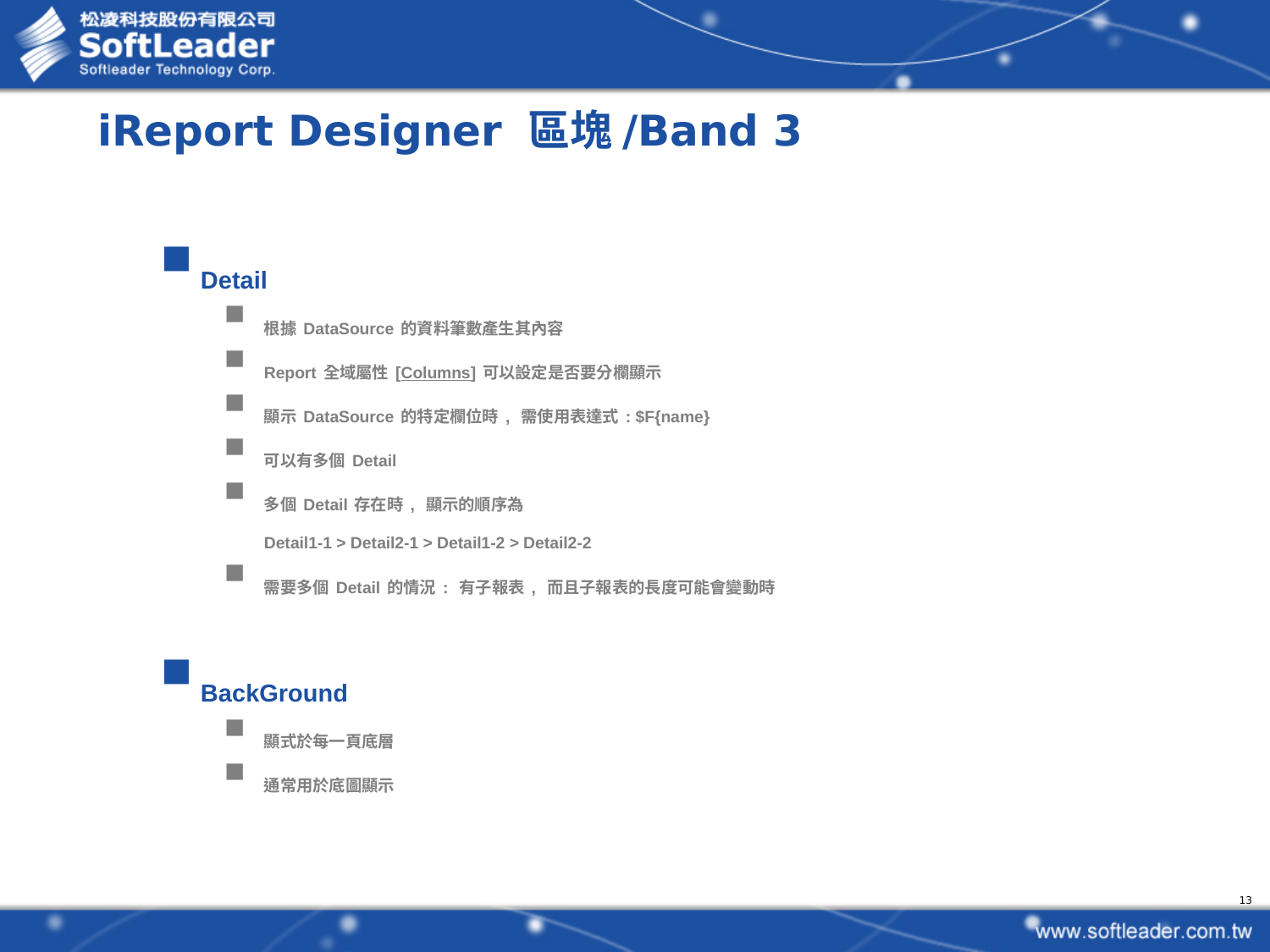

# iReport Designer 區塊/Band 3

Detail
根據DataSource的資料筆數產生其內容
Report全域屬性[Columns]可以設定是否要分欄顯示
顯示DataSource的特定欄位時, 需使用表達式: $F{name}
可以有多個Detail
多個Detail存在時, 顯示的順序為
Detail1-1 > Detail2-1 > Detail1-2 > Detail2-2
需要多個Detail的情況: 有子報表, 而且子報表的長度可能會變動時

BackGround
顯式於每一頁底層
通常用於底圖顯示

13